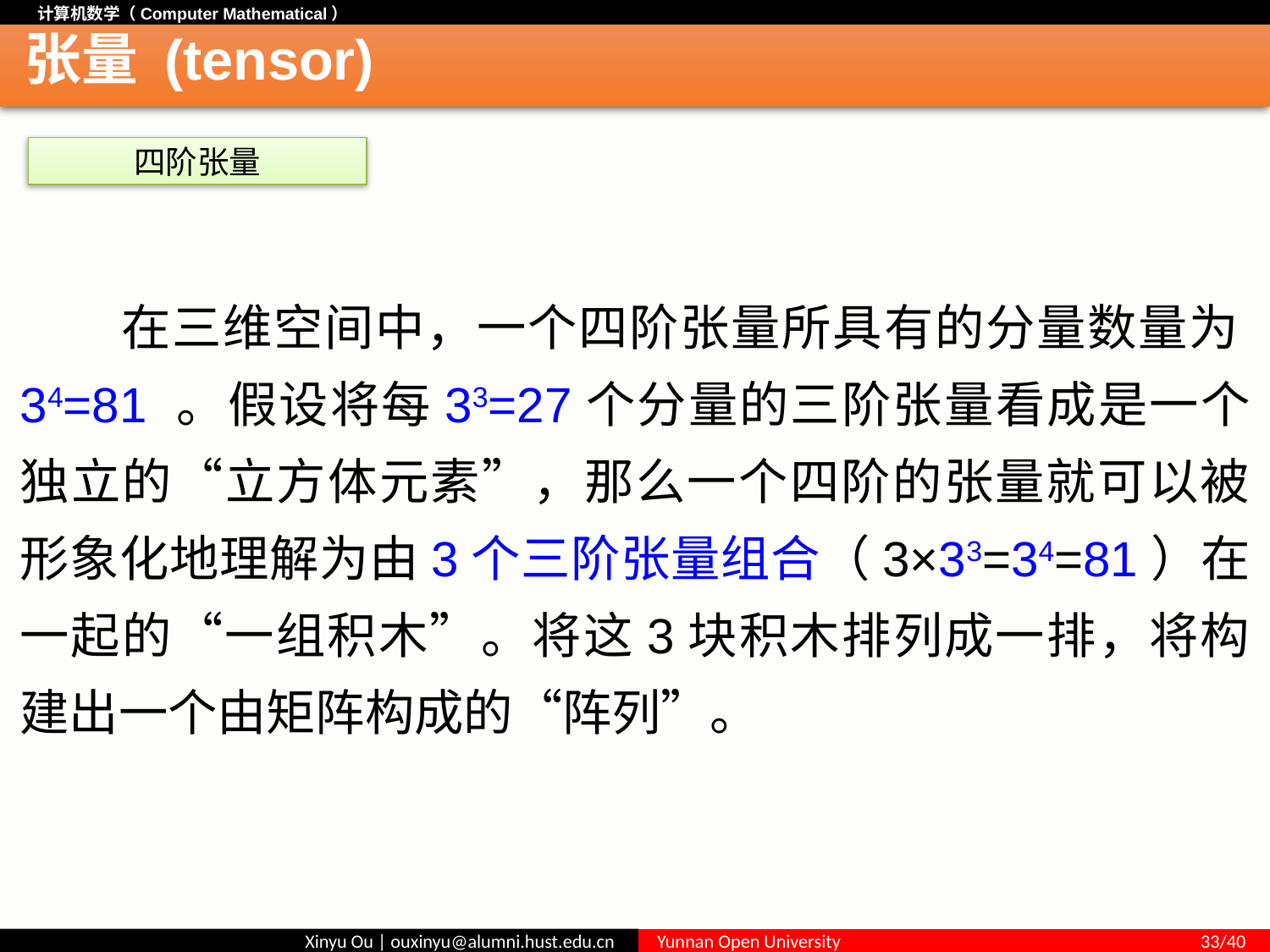

# 张量 (tensor)

四阶张量
       在三维空间中，一个四阶张量所具有的分量数量为34=81 。假设将每33=27个分量的三阶张量看成是一个独立的“立方体元素”，那么一个四阶的张量就可以被形象化地理解为由3个三阶张量组合（3×33=34=81）在一起的“一组积木”。将这3块积木排列成一排，将构建出一个由矩阵构成的“阵列”。